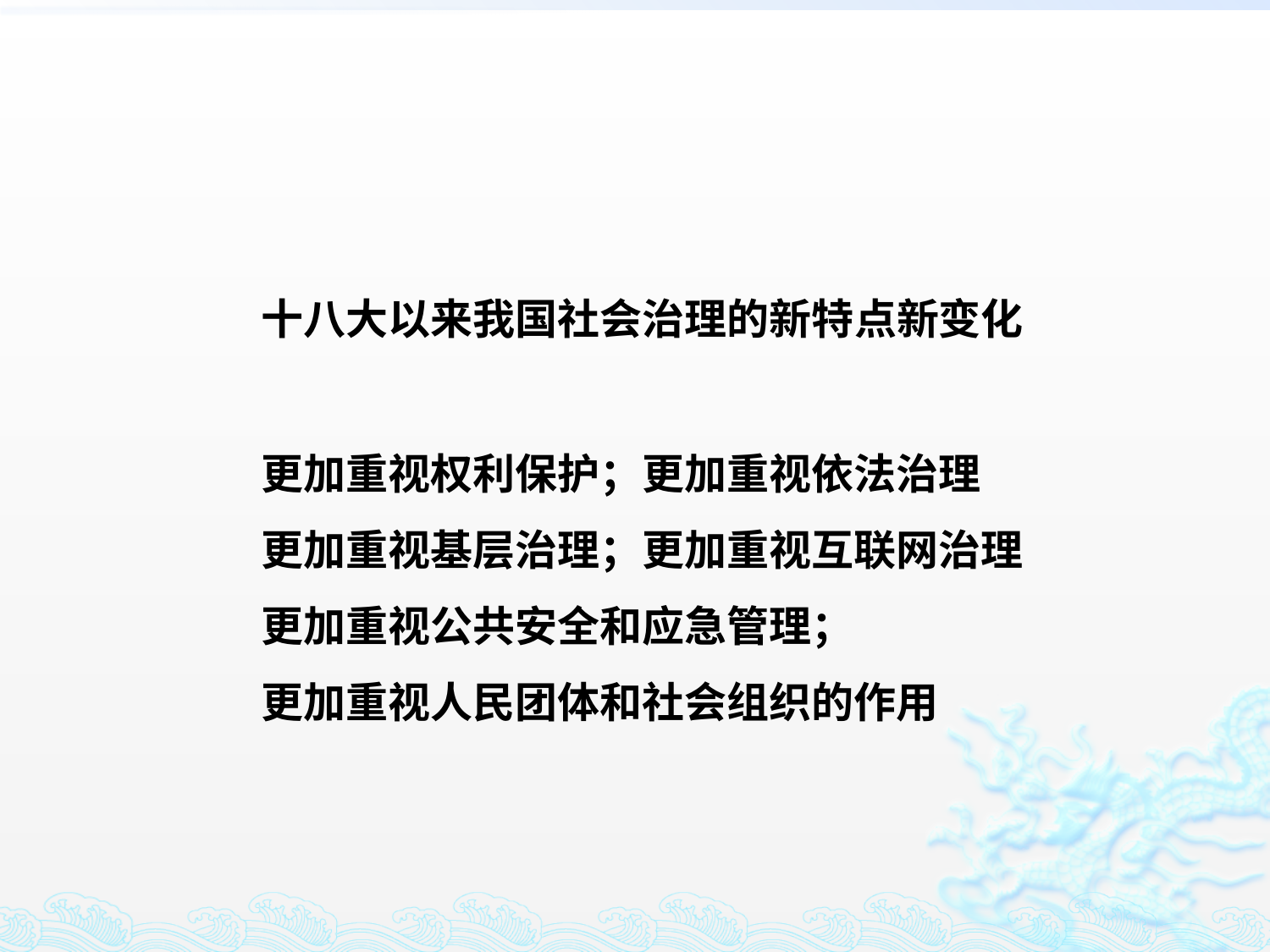

十八大以来我国社会治理的新特点新变化
更加重视权利保护；更加重视依法治理
更加重视基层治理；更加重视互联网治理
更加重视公共安全和应急管理；
更加重视人民团体和社会组织的作用